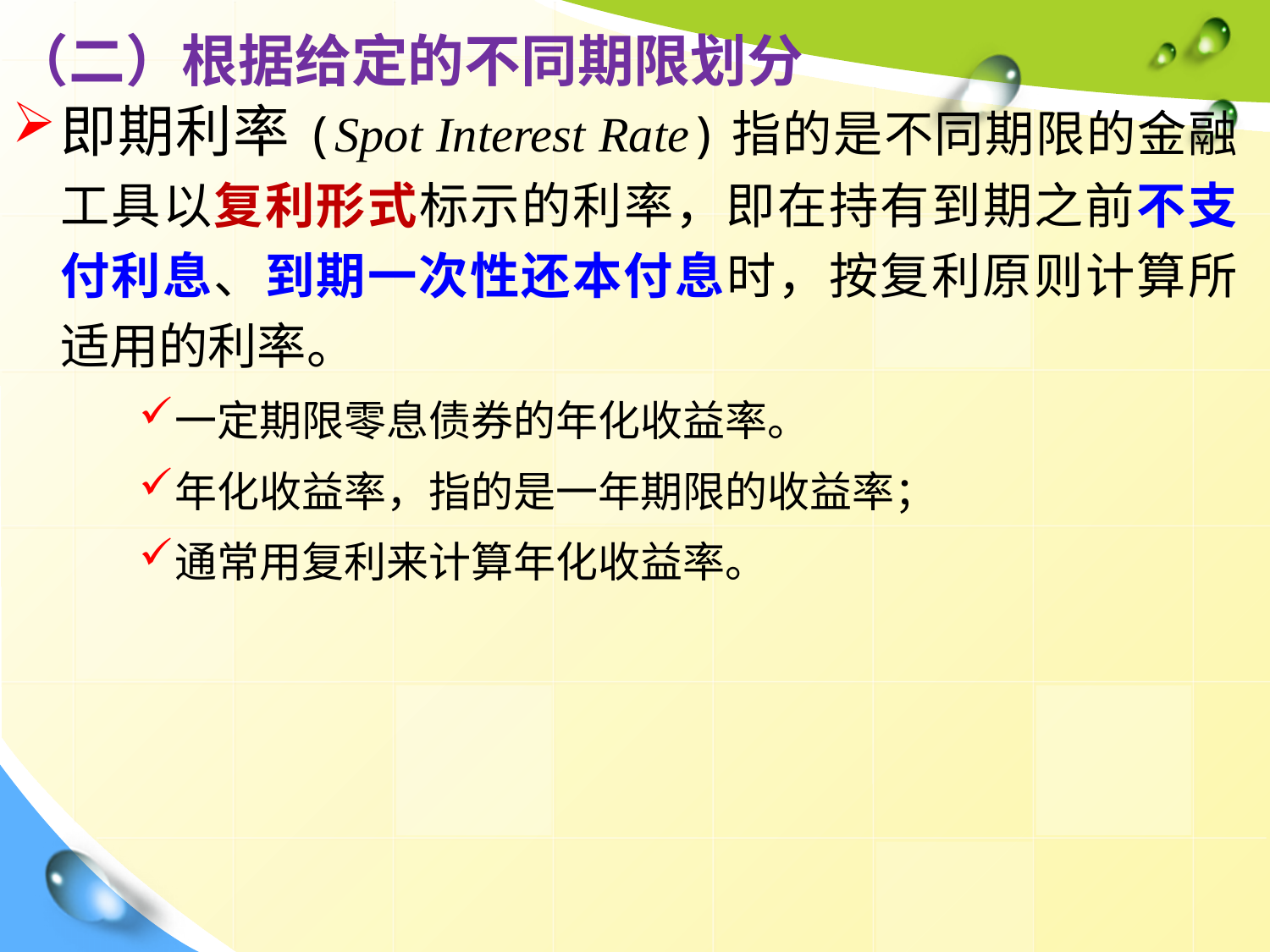

（二）根据给定的不同期限划分
即期利率(Spot Interest Rate)指的是不同期限的金融工具以复利形式标示的利率，即在持有到期之前不支付利息、到期一次性还本付息时，按复利原则计算所适用的利率。
一定期限零息债券的年化收益率。
年化收益率，指的是一年期限的收益率；
通常用复利来计算年化收益率。